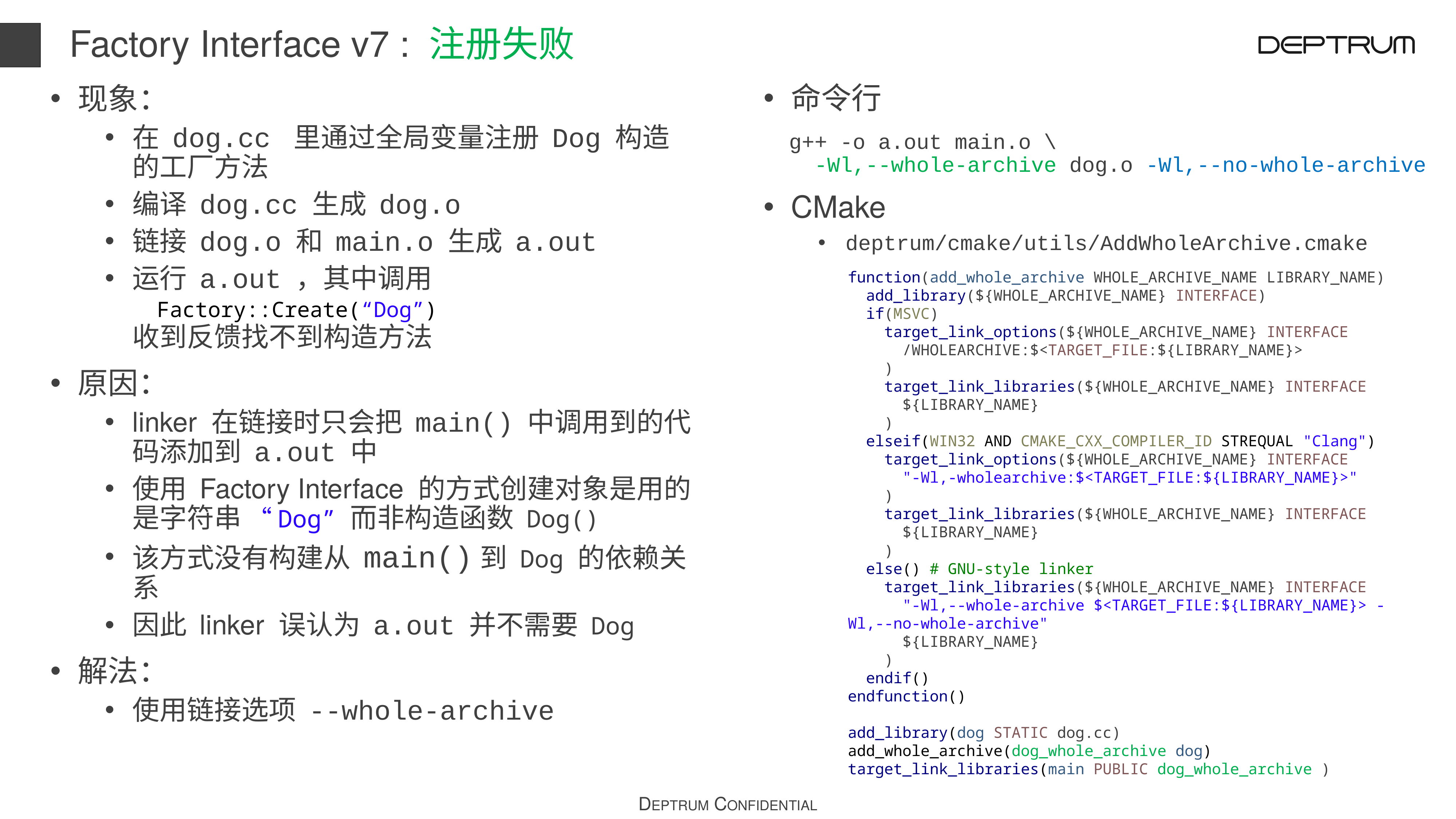

# Factory Interface v7 : 注册失败
9
命令行
  g++ -o a.out main.o \
    -Wl,--whole-archive dog.o -Wl,--no-whole-archive
CMake
deptrum/cmake/utils/AddWholeArchive.cmake

现象：
在 dog.cc 里通过全局变量注册 Dog 构造的工厂方法
编译 dog.cc 生成 dog.o
链接 dog.o 和 main.o 生成 a.out
运行 a.out ，其中调用
   Factory::Create(“Dog”)
收到反馈找不到构造方法
原因：
linker 在链接时只会把 main() 中调用到的代码添加到 a.out 中
使用 Factory Interface 的方式创建对象是用的是字符串 “Dog” 而非构造函数 Dog()
该方式没有构建从 main()到 Dog 的依赖关系
因此 linker 误认为 a.out 并不需要 Dog
解法：
使用链接选项 --whole-archive

function(add_whole_archive WHOLE_ARCHIVE_NAME LIBRARY_NAME)
  add_library(${WHOLE_ARCHIVE_NAME} INTERFACE)
  if(MSVC)
    target_link_options(${WHOLE_ARCHIVE_NAME} INTERFACE
      /WHOLEARCHIVE:$<TARGET_FILE:${LIBRARY_NAME}>
    )
    target_link_libraries(${WHOLE_ARCHIVE_NAME} INTERFACE
      ${LIBRARY_NAME}
    )
  elseif(WIN32 AND CMAKE_CXX_COMPILER_ID STREQUAL "Clang")
    target_link_options(${WHOLE_ARCHIVE_NAME} INTERFACE
      "-Wl,-wholearchive:$<TARGET_FILE:${LIBRARY_NAME}>"
    )
    target_link_libraries(${WHOLE_ARCHIVE_NAME} INTERFACE
      ${LIBRARY_NAME}
    )
  else() # GNU-style linker
    target_link_libraries(${WHOLE_ARCHIVE_NAME} INTERFACE
      "-Wl,--whole-archive $<TARGET_FILE:${LIBRARY_NAME}> -Wl,--no-whole-archive"
      ${LIBRARY_NAME}
    )
  endif()
endfunction()

add_library(dog STATIC dog.cc)
add_whole_archive(dog_whole_archive dog)
target_link_libraries(main PUBLIC dog_whole_archive )
DEPTRUM CONFIDENTIAL